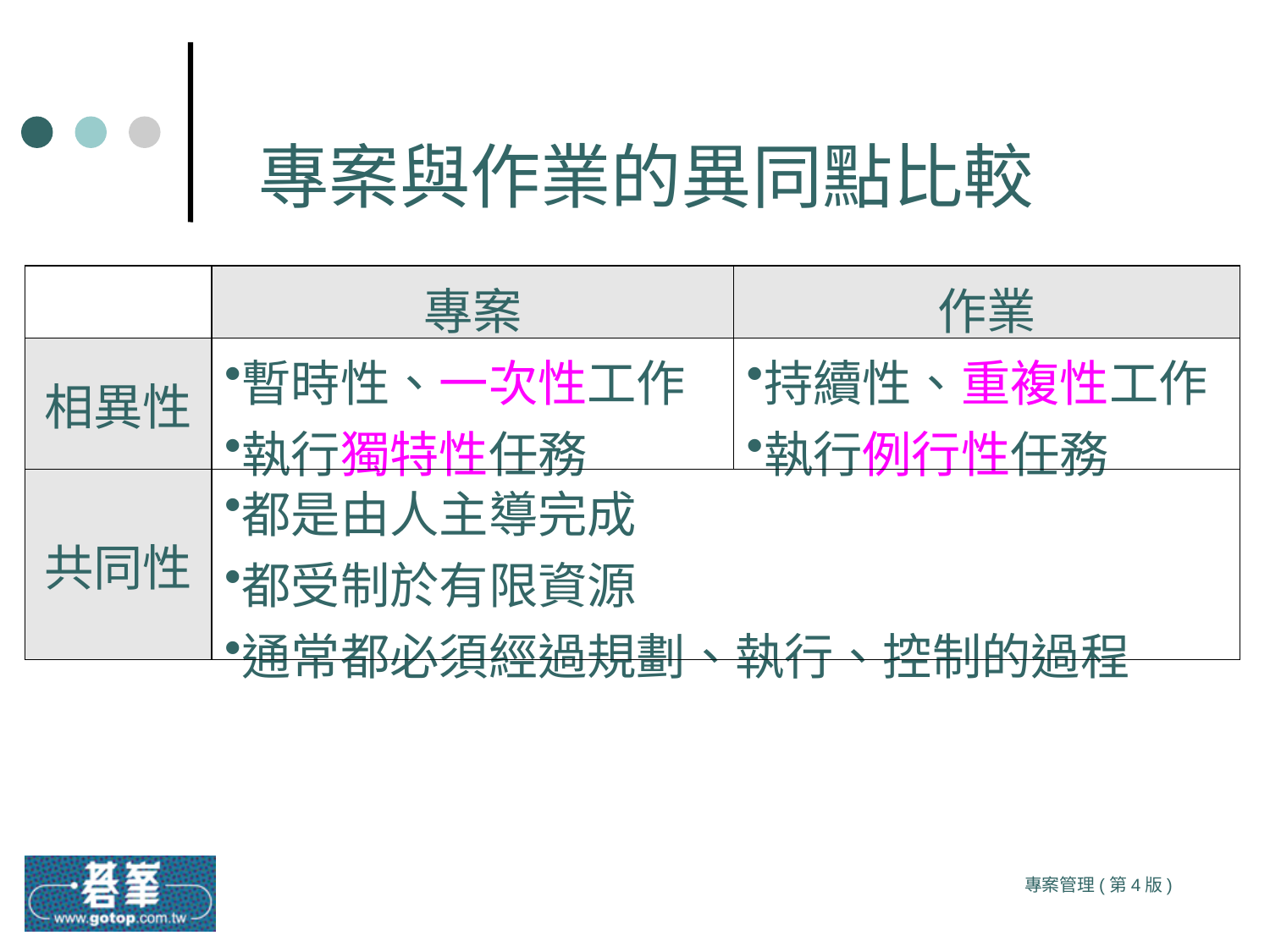

專案與作業的異同點比較
|  | 專案 | 作業 |
| --- | --- | --- |
| 相異性 | 暫時性、一次性工作 執行獨特性任務 | 持續性、重複性工作 執行例行性任務 |
| 共同性 | 都是由人主導完成 都受制於有限資源 通常都必須經過規劃、執行、控制的過程 |  |
專案管理(第4版)